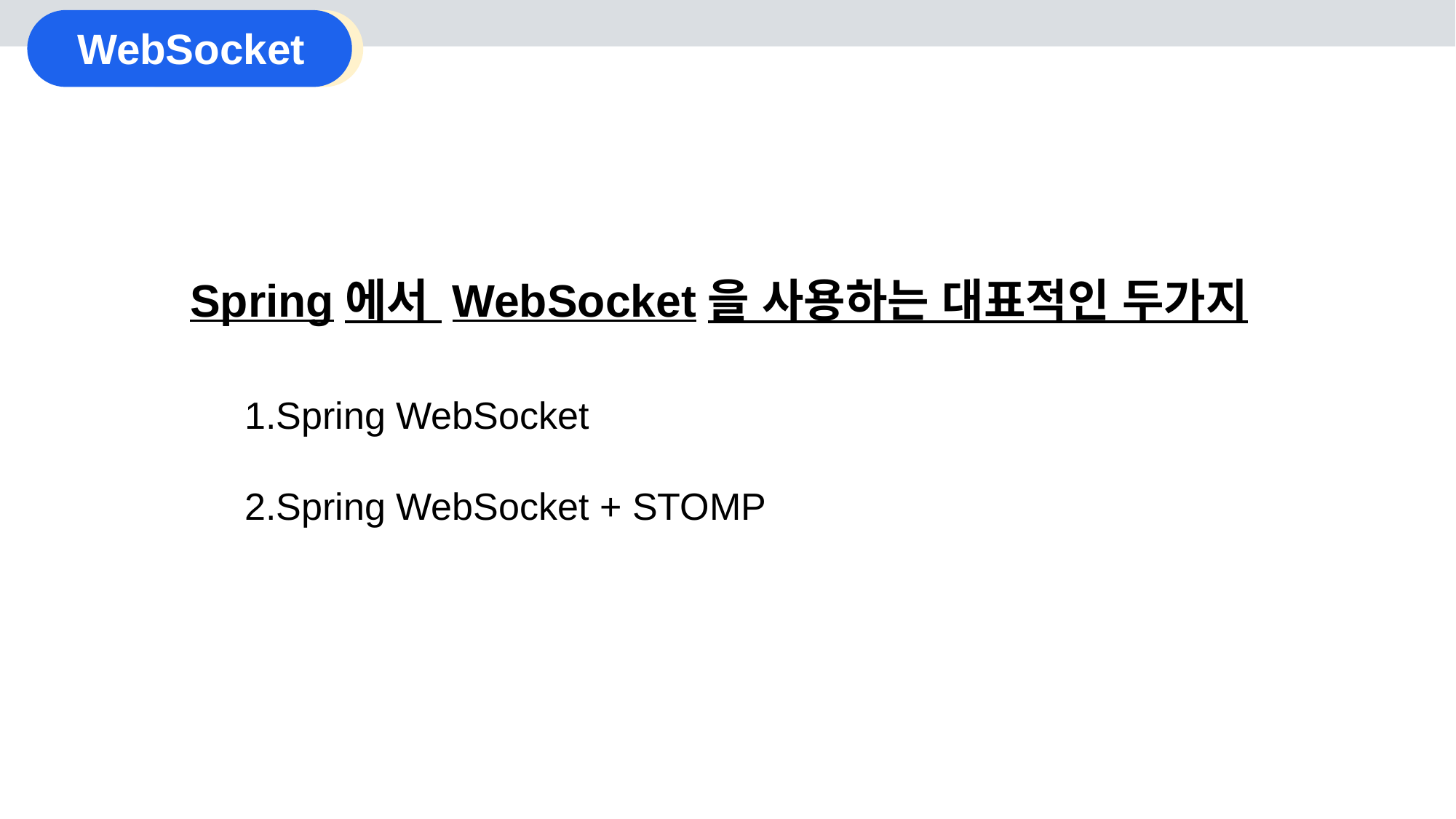

Spring에서 WebSocket을 사용하는 대표적인 두가지

1.Spring WebSocket

2.Spring WebSocket + STOMP